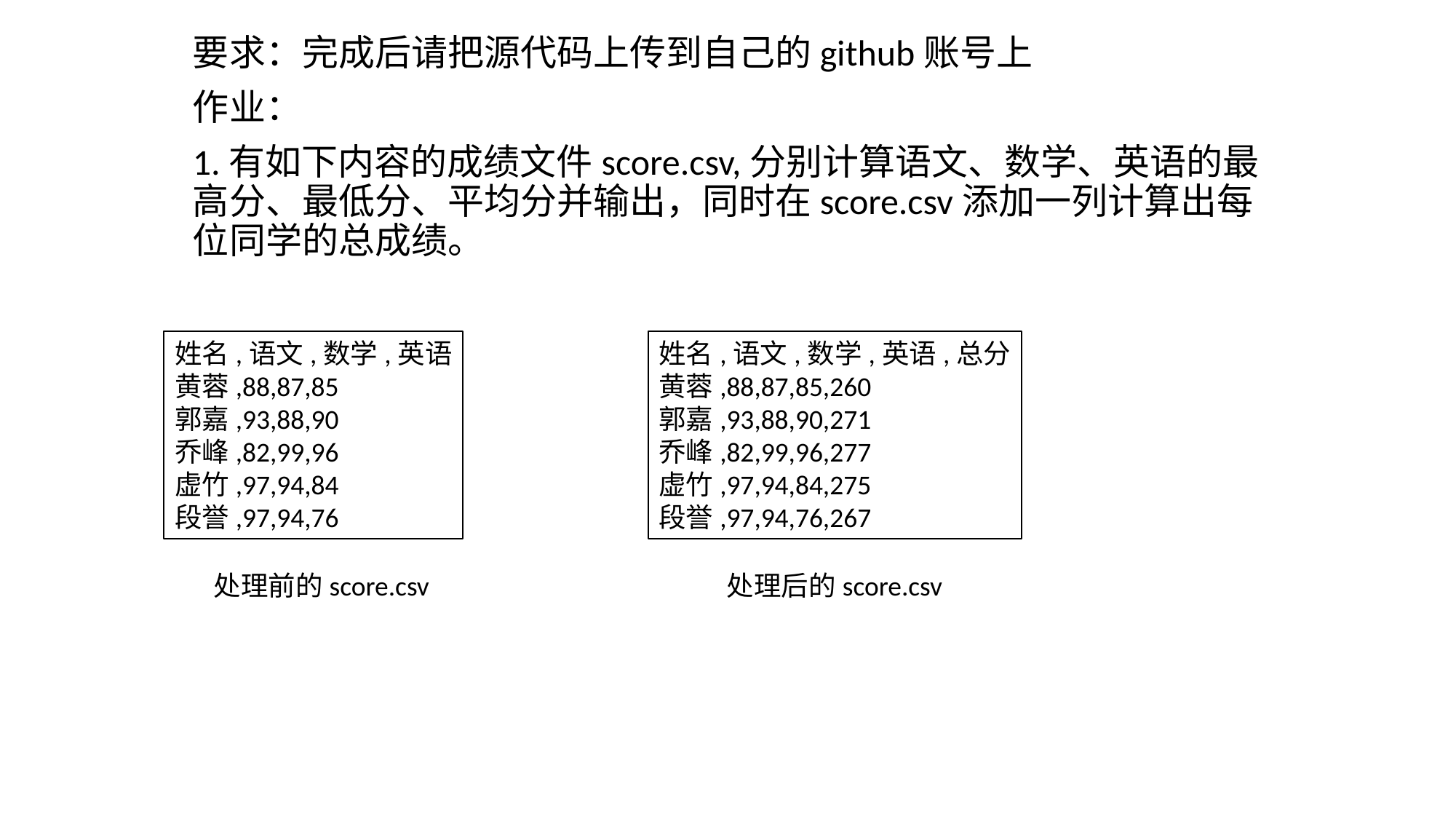

要求：完成后请把源代码上传到自己的github账号上
作业：
1.有如下内容的成绩文件score.csv,分别计算语文、数学、英语的最高分、最低分、平均分并输出，同时在score.csv添加一列计算出每位同学的总成绩。
姓名,语文,数学,英语
黄蓉,88,87,85
郭嘉,93,88,90
乔峰,82,99,96
虚竹,97,94,84
段誉,97,94,76
姓名,语文,数学,英语,总分
黄蓉,88,87,85,260
郭嘉,93,88,90,271
乔峰,82,99,96,277
虚竹,97,94,84,275
段誉,97,94,76,267
处理前的score.csv
处理后的score.csv